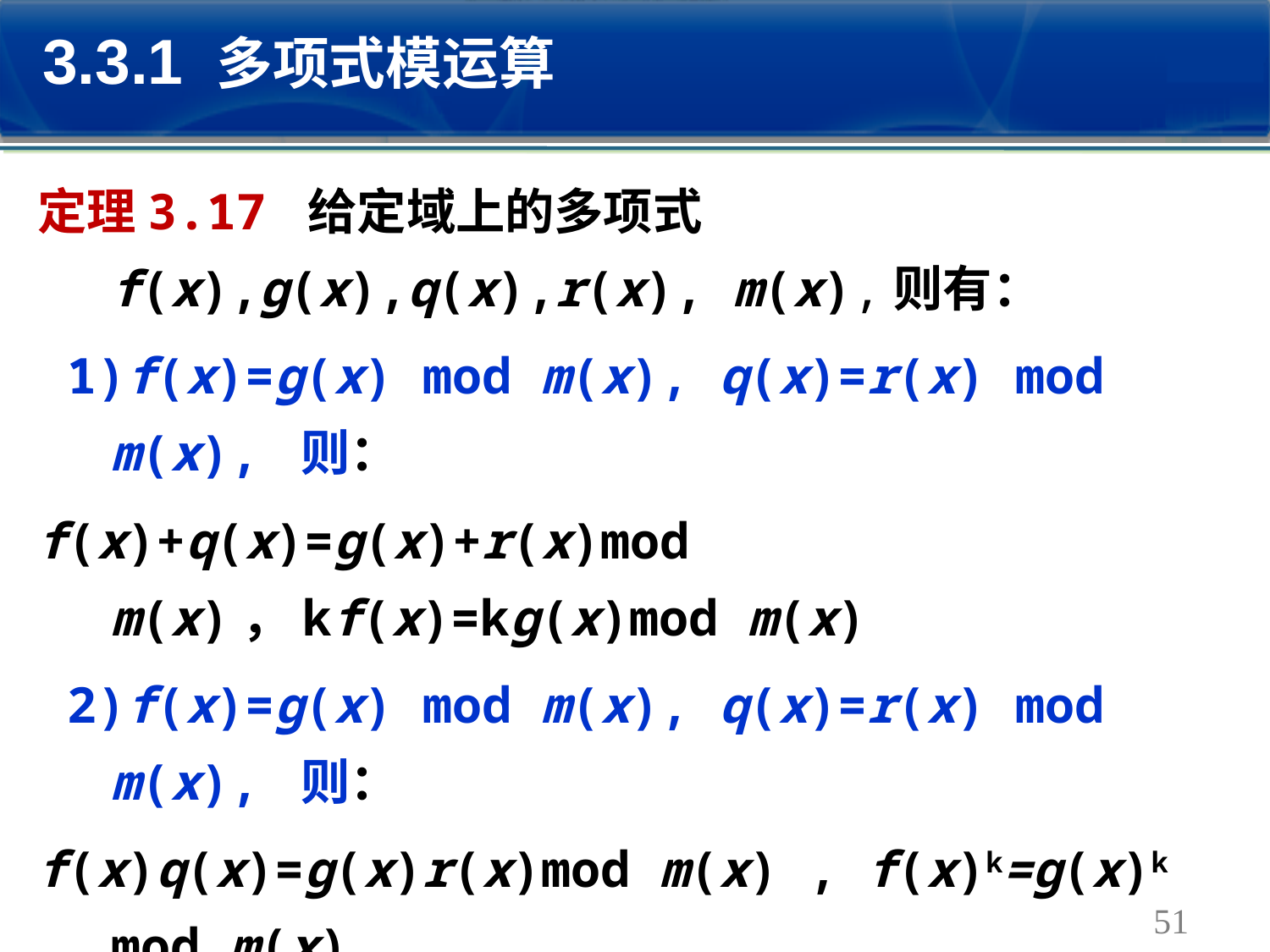

3.3.1 多项式模运算
定理3.17 给定域上的多项式f(x),g(x),q(x),r(x), m(x),则有：
 1)f(x)=g(x) mod m(x), q(x)=r(x) mod m(x), 则：
f(x)+q(x)=g(x)+r(x)mod m(x)，kf(x)=kg(x)mod m(x)
 2)f(x)=g(x) mod m(x), q(x)=r(x) mod m(x), 则：
f(x)q(x)=g(x)r(x)mod m(x) , f(x)k=g(x)k mod m(x)
 3)q(x)f(x)=q(x)g(x) mod m(x),(q(x),m(x))=1,则：f(x)=g(x) mod m(x)。
51